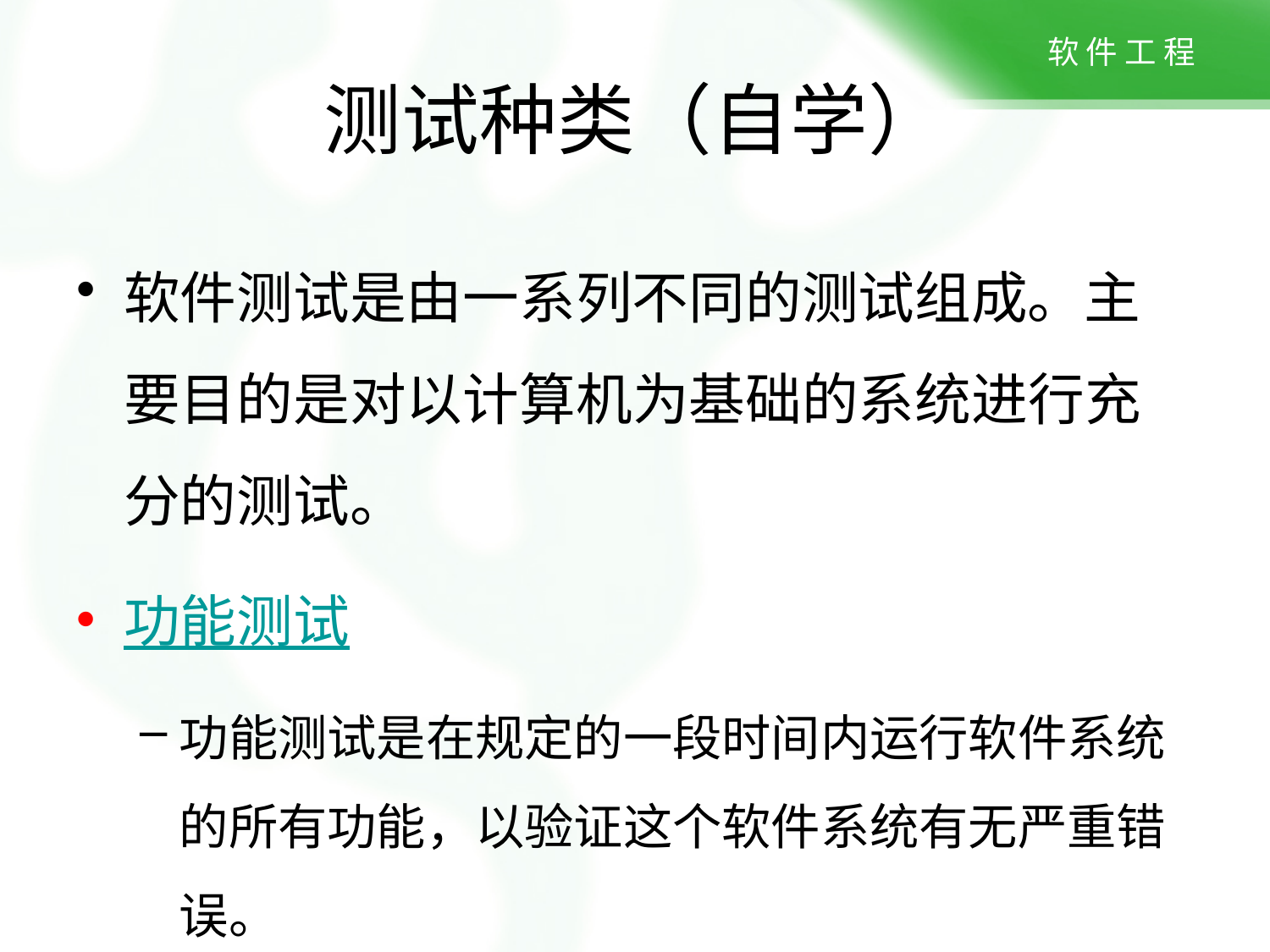

# 测试种类（自学）
软件测试是由一系列不同的测试组成。主要目的是对以计算机为基础的系统进行充分的测试。
功能测试
功能测试是在规定的一段时间内运行软件系统的所有功能，以验证这个软件系统有无严重错误。